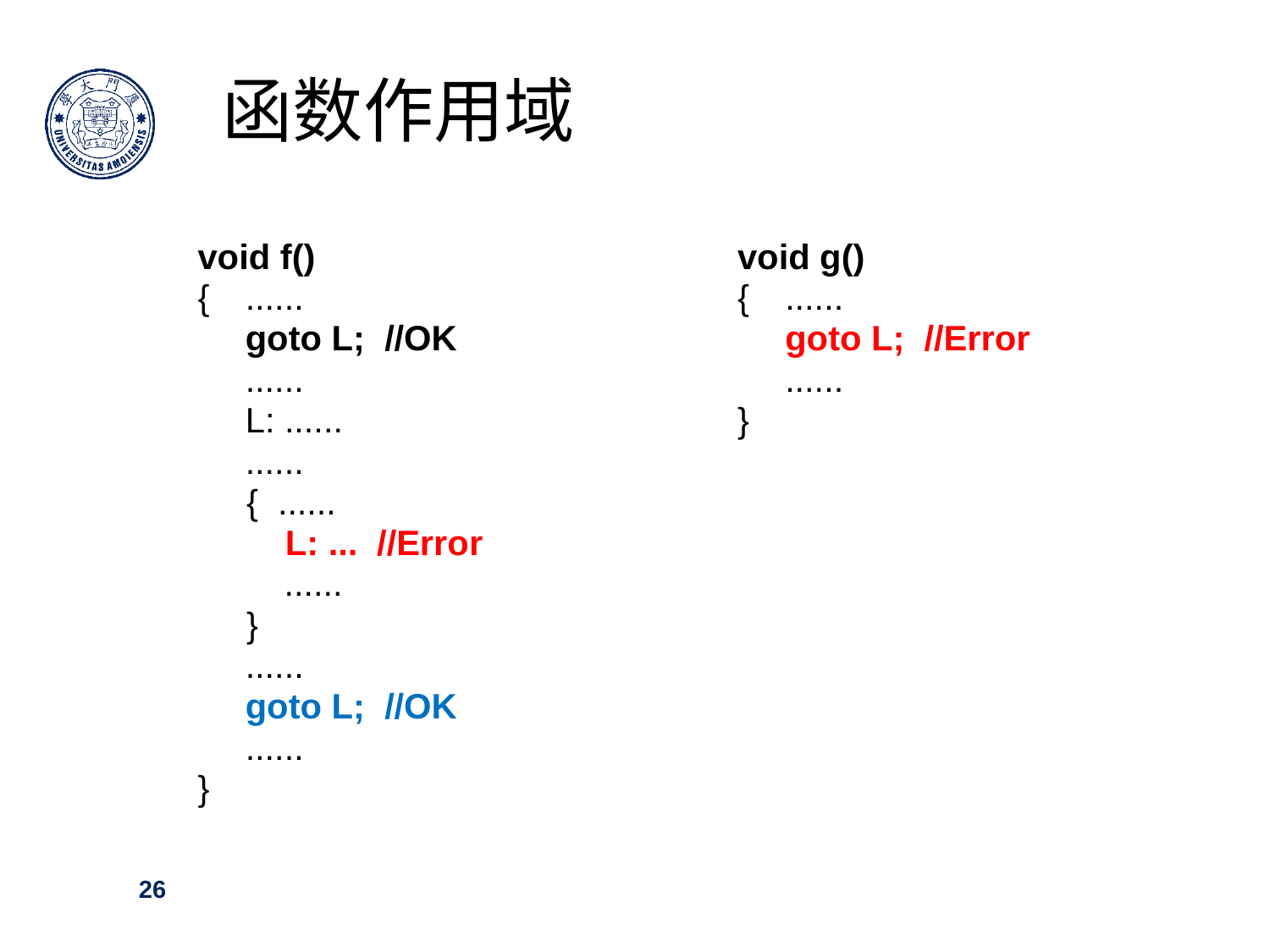

函数作用域
void f()
{	......
	goto L;  //OK
	......
	L: ......
	......
     {  ......
         L: ...  //Error
	    ......
     }
	......
	goto L;  //OK
	......
}
void g()
{	......
	goto L;  //Error
	......
}
26